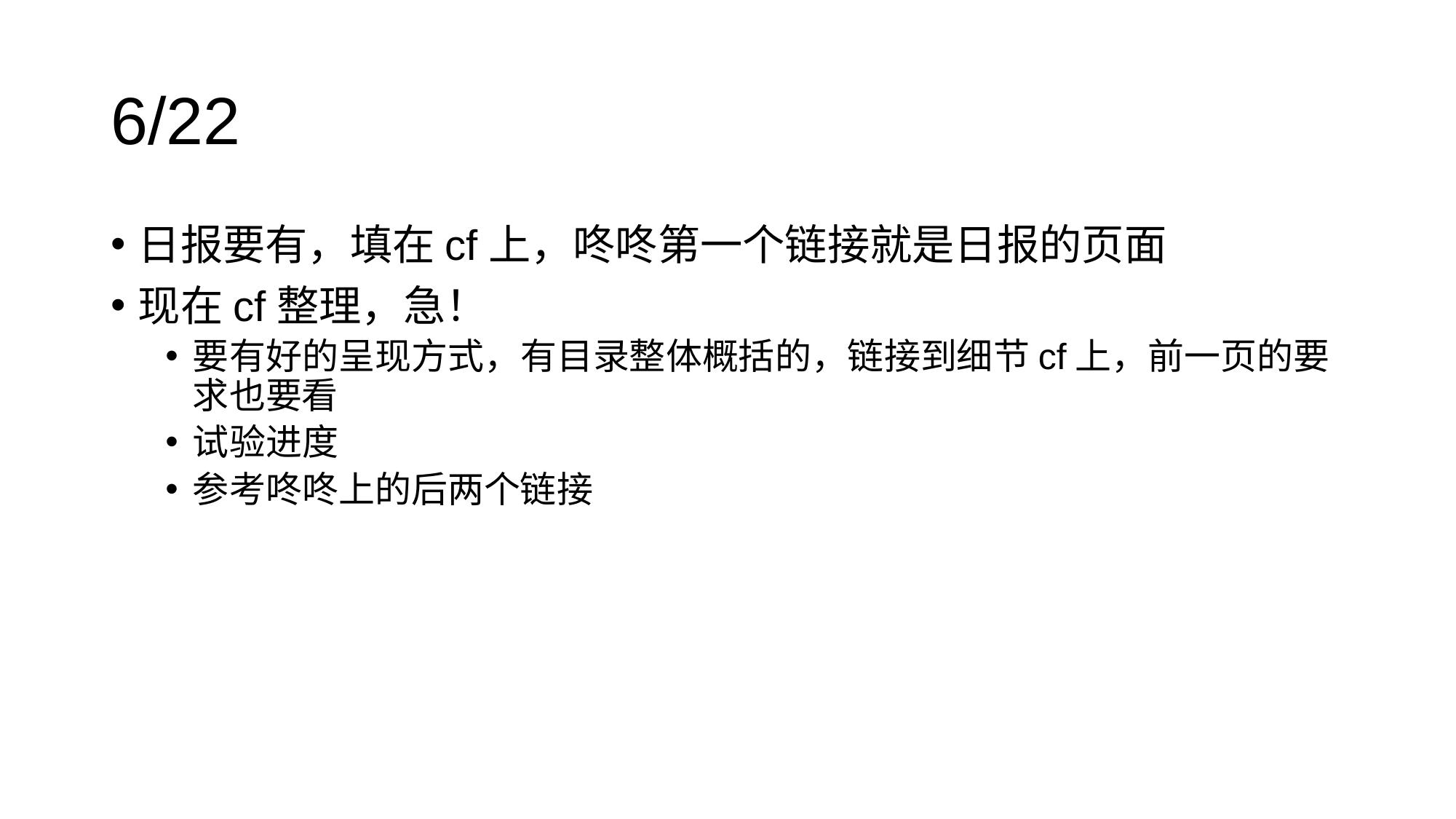

# 6/22
日报要有，填在cf上，咚咚第一个链接就是日报的页面
现在cf整理，急！
要有好的呈现方式，有目录整体概括的，链接到细节cf上，前一页的要求也要看
试验进度
参考咚咚上的后两个链接